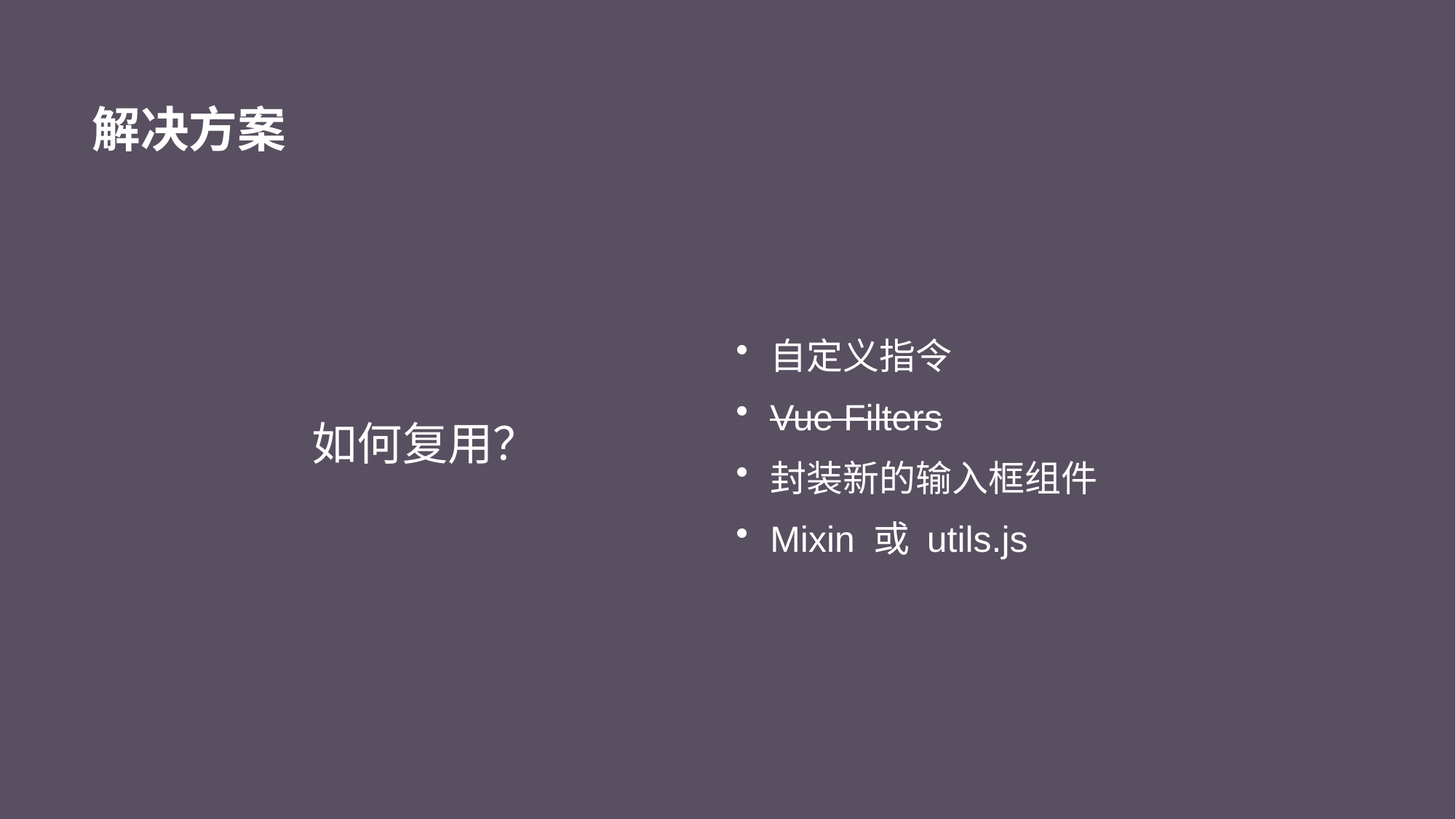

# 解决方案
自定义指令
Vue Filters
封装新的输入框组件
Mixin 或 utils.js
如何复用？